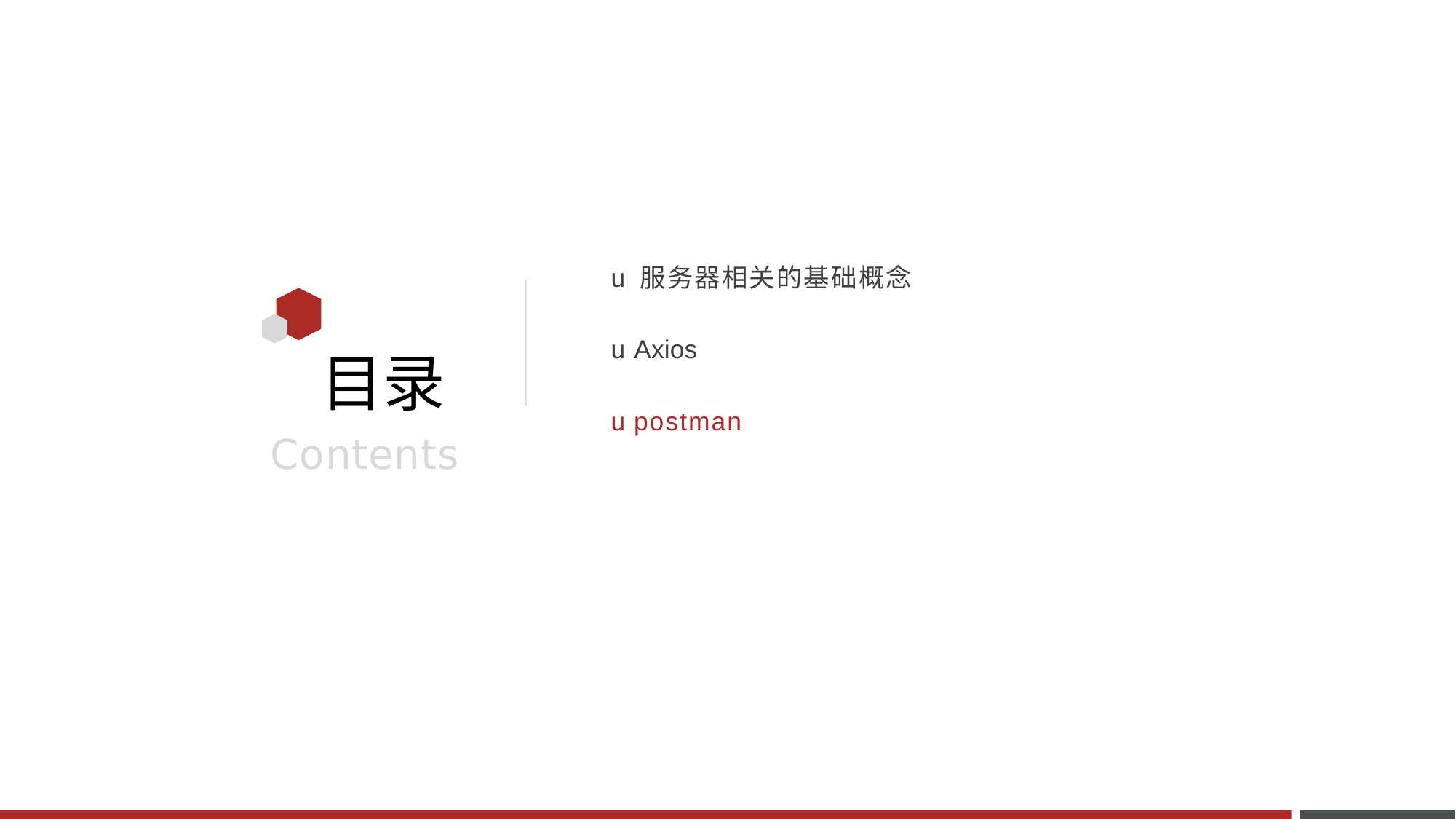

u 服务器相关的基础概念

u Axios

u postman

	目录
Contents